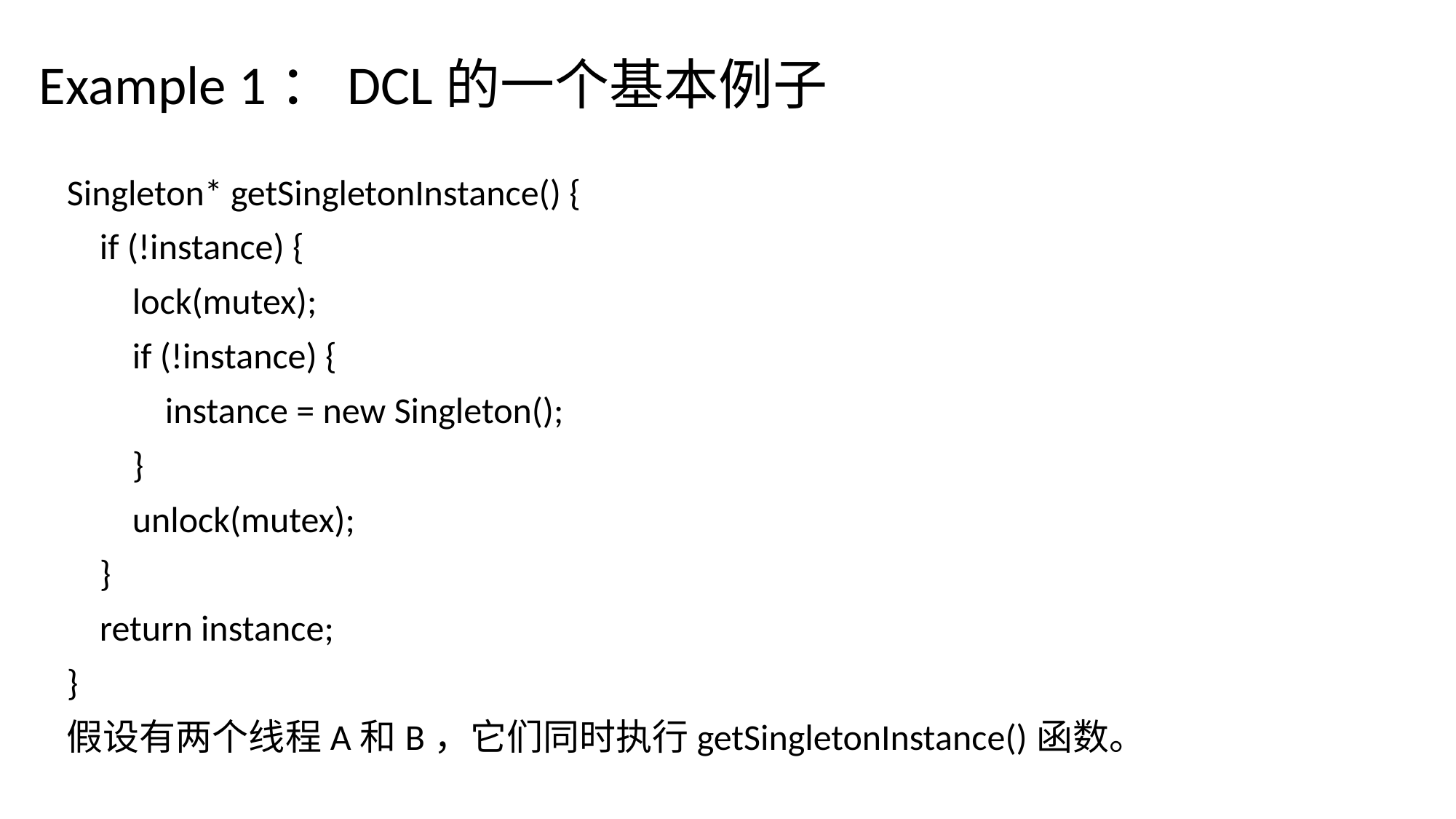

# Example 1：DCL的一个基本例子
Singleton* getSingletonInstance() {
    if (!instance) {
        lock(mutex);
        if (!instance) {
            instance = new Singleton();
        }
        unlock(mutex);
    }
    return instance;
}
假设有两个线程A和B，它们同时执行getSingletonInstance()函数。